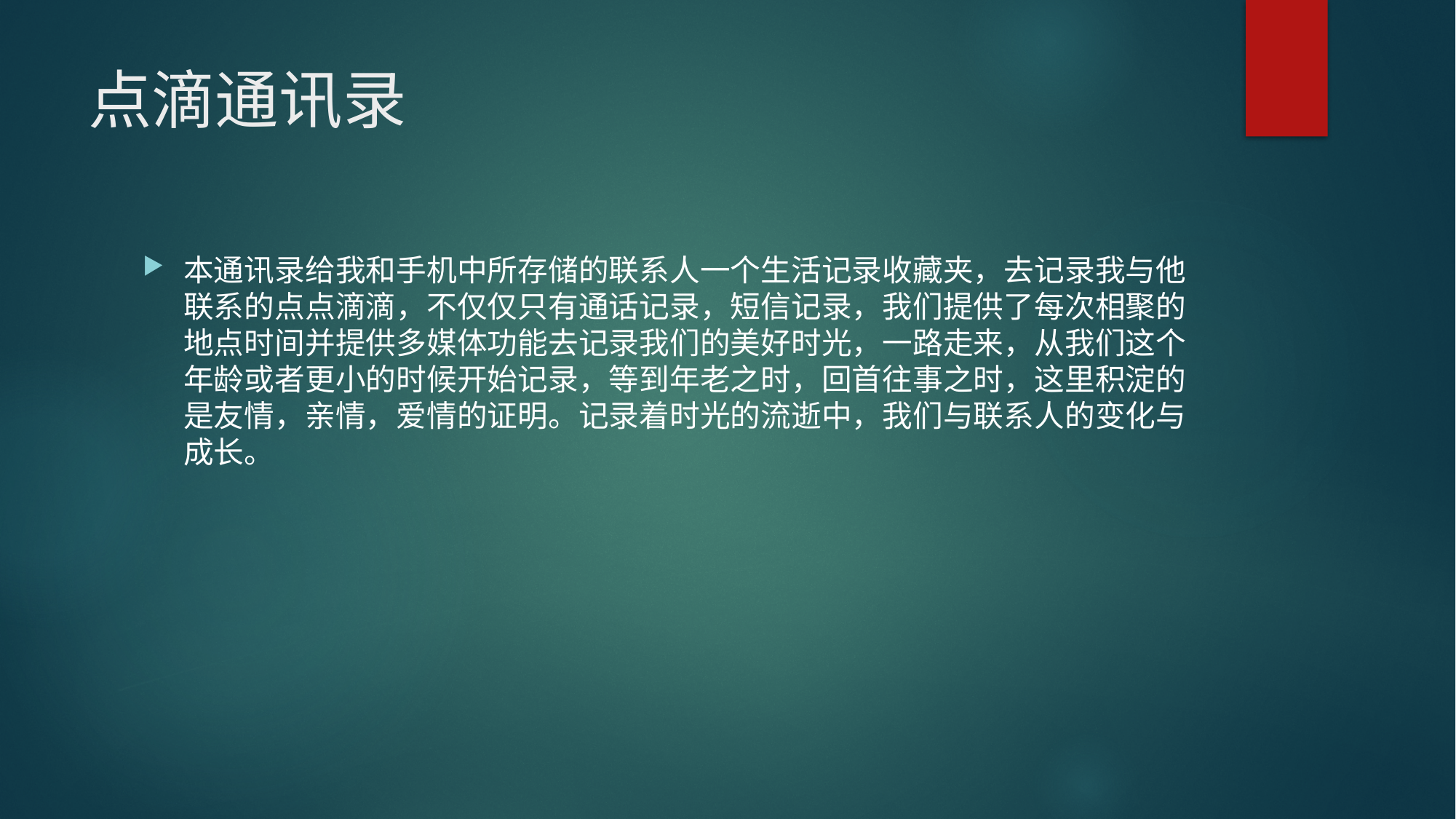

# 点滴通讯录
本通讯录给我和手机中所存储的联系人一个生活记录收藏夹，去记录我与他联系的点点滴滴，不仅仅只有通话记录，短信记录，我们提供了每次相聚的地点时间并提供多媒体功能去记录我们的美好时光，一路走来，从我们这个年龄或者更小的时候开始记录，等到年老之时，回首往事之时，这里积淀的是友情，亲情，爱情的证明。记录着时光的流逝中，我们与联系人的变化与成长。